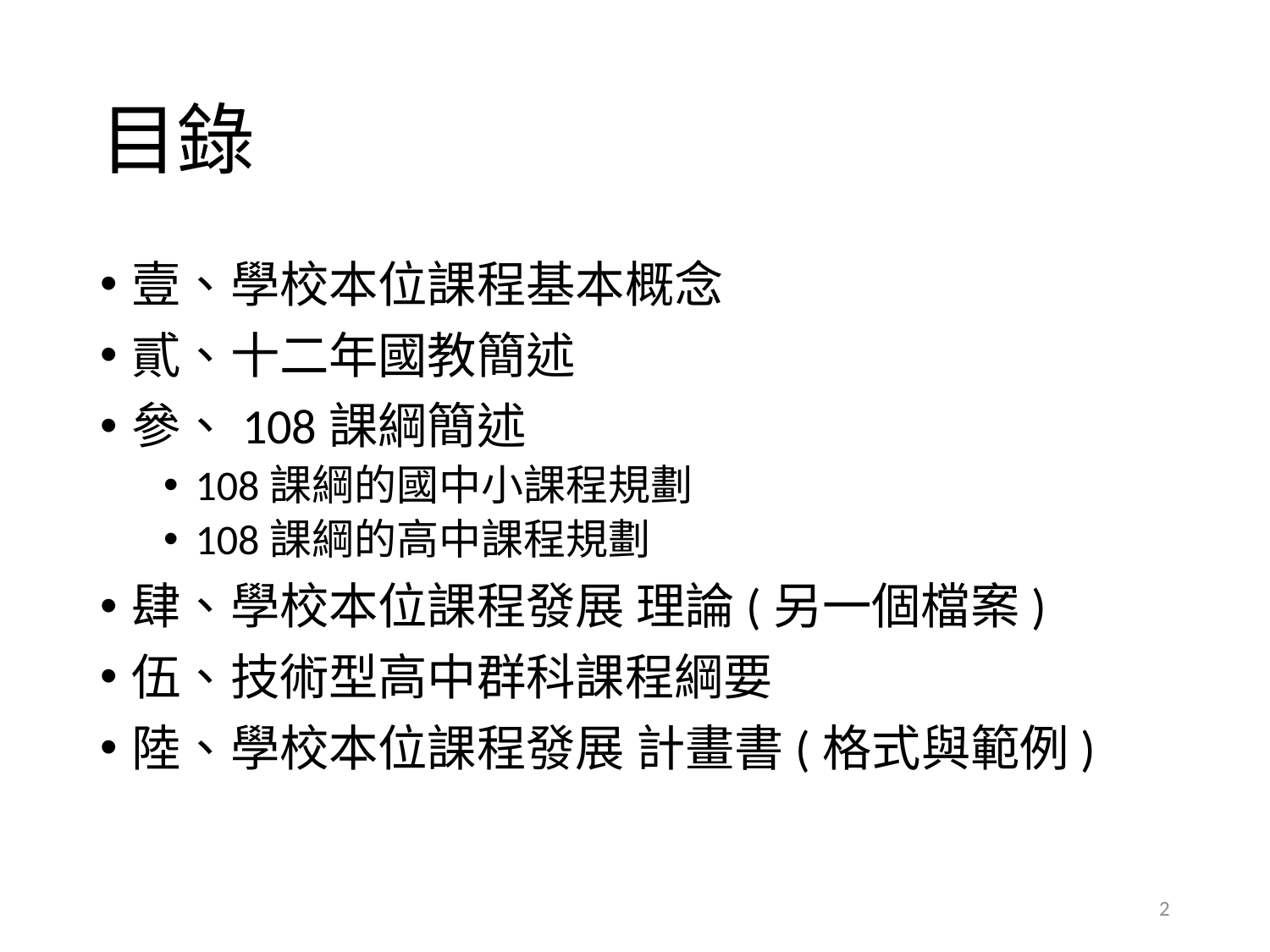

# 目錄
壹、學校本位課程基本概念
貳、十二年國教簡述
參、108課綱簡述
108課綱的國中小課程規劃
108課綱的高中課程規劃
肆、學校本位課程發展 理論(另一個檔案)
伍、技術型高中群科課程綱要
陸、學校本位課程發展 計畫書(格式與範例)
2